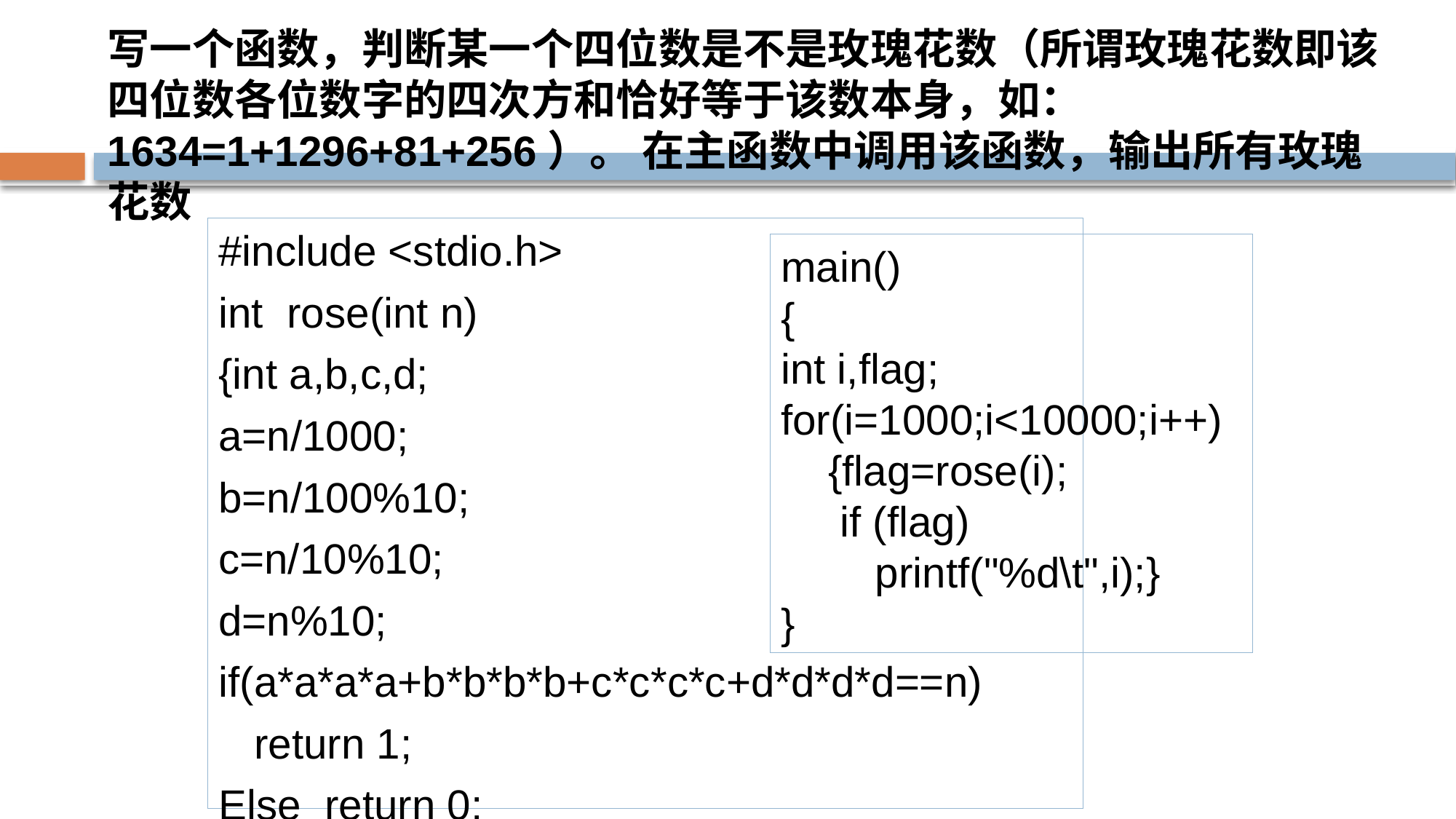

写一个函数，判断某一个四位数是不是玫瑰花数（所谓玫瑰花数即该四位数各位数字的四次方和恰好等于该数本身，如：1634=1+1296+81+256）。 在主函数中调用该函数，输出所有玫瑰花数
#include <stdio.h>
int  rose(int n)
{int a,b,c,d;
a=n/1000;
b=n/100%10;
c=n/10%10;
d=n%10;
if(a*a*a*a+b*b*b*b+c*c*c*c+d*d*d*d==n)
   return 1;
Else  return 0;

main()
{
int i,flag;
for(i=1000;i<10000;i++)
    {flag=rose(i);
     if (flag)
        printf("%d\t",i);}
}